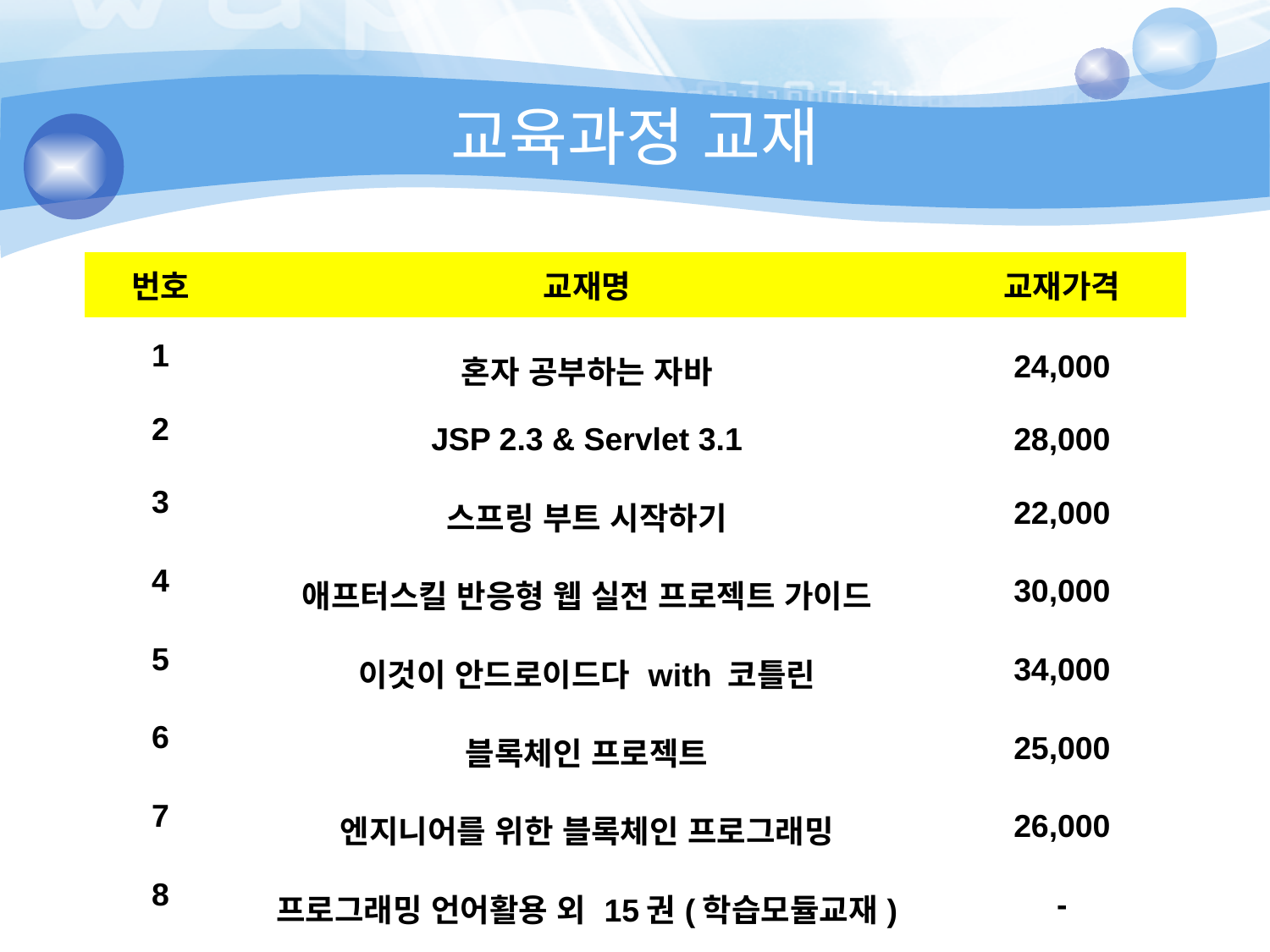

교육과정 교재
| 번호 | 교재명 | 교재가격 |
| --- | --- | --- |
| 1 | 혼자 공부하는 자바 | 24,000 |
| 2 | JSP 2.3 & Servlet 3.1 | 28,000 |
| 3 | 스프링 부트 시작하기 | 22,000 |
| 4 | 애프터스킬 반응형 웹 실전 프로젝트 가이드 | 30,000 |
| 5 | 이것이 안드로이드다 with 코틀린 | 34,000 |
| 6 | 블록체인 프로젝트 | 25,000 |
| 7 | 엔지니어를 위한 블록체인 프로그래밍 | 26,000 |
| 8 | 프로그래밍 언어활용 외 15권(학습모듈교재) | - |